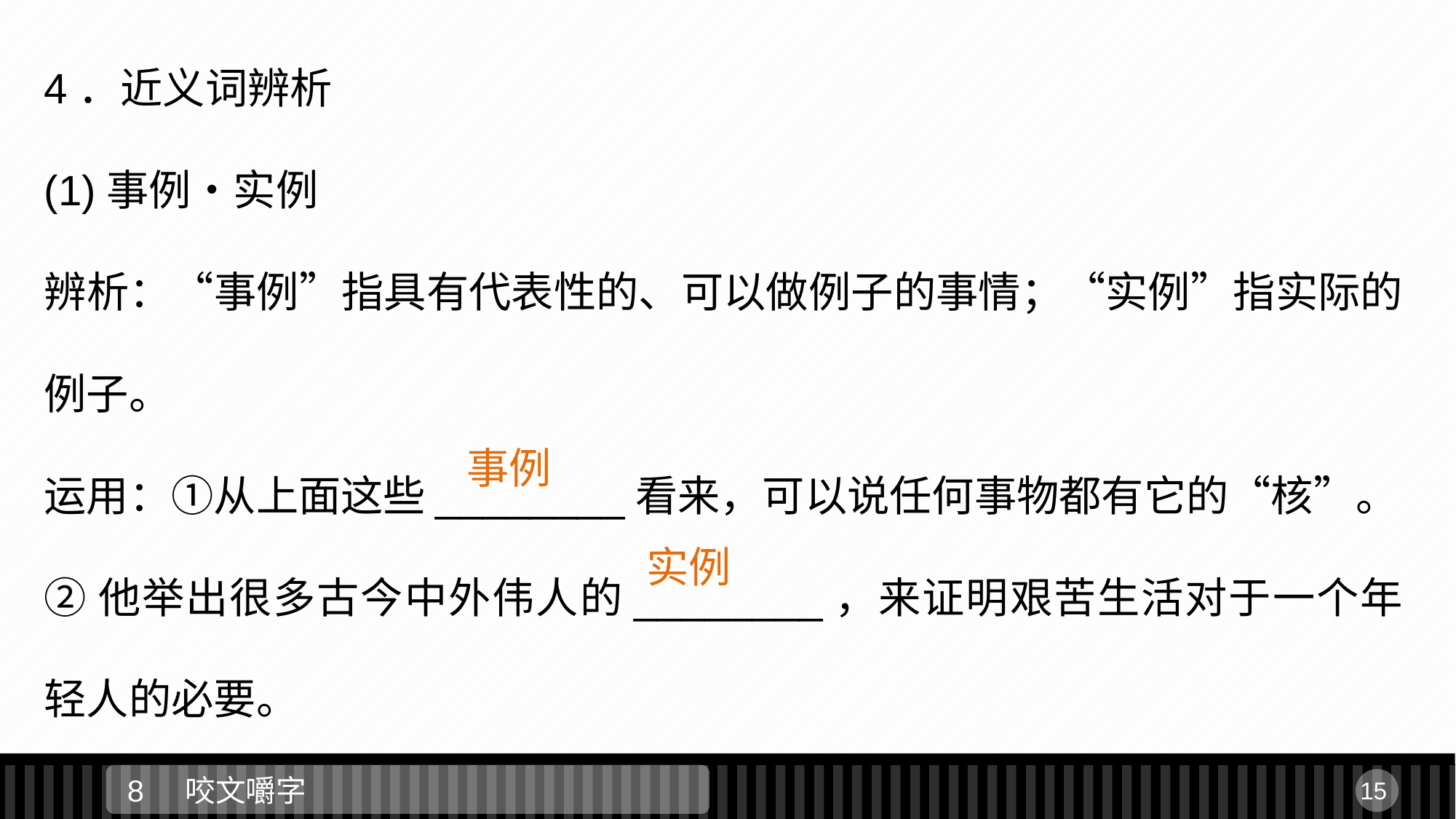

4．近义词辨析
(1)事例•实例
辨析：“事例”指具有代表性的、可以做例子的事情；“实例”指实际的例子。
运用：①从上面这些________看来，可以说任何事物都有它的“核”。
②他举出很多古今中外伟人的________，来证明艰苦生活对于一个年轻人的必要。
事例
实例